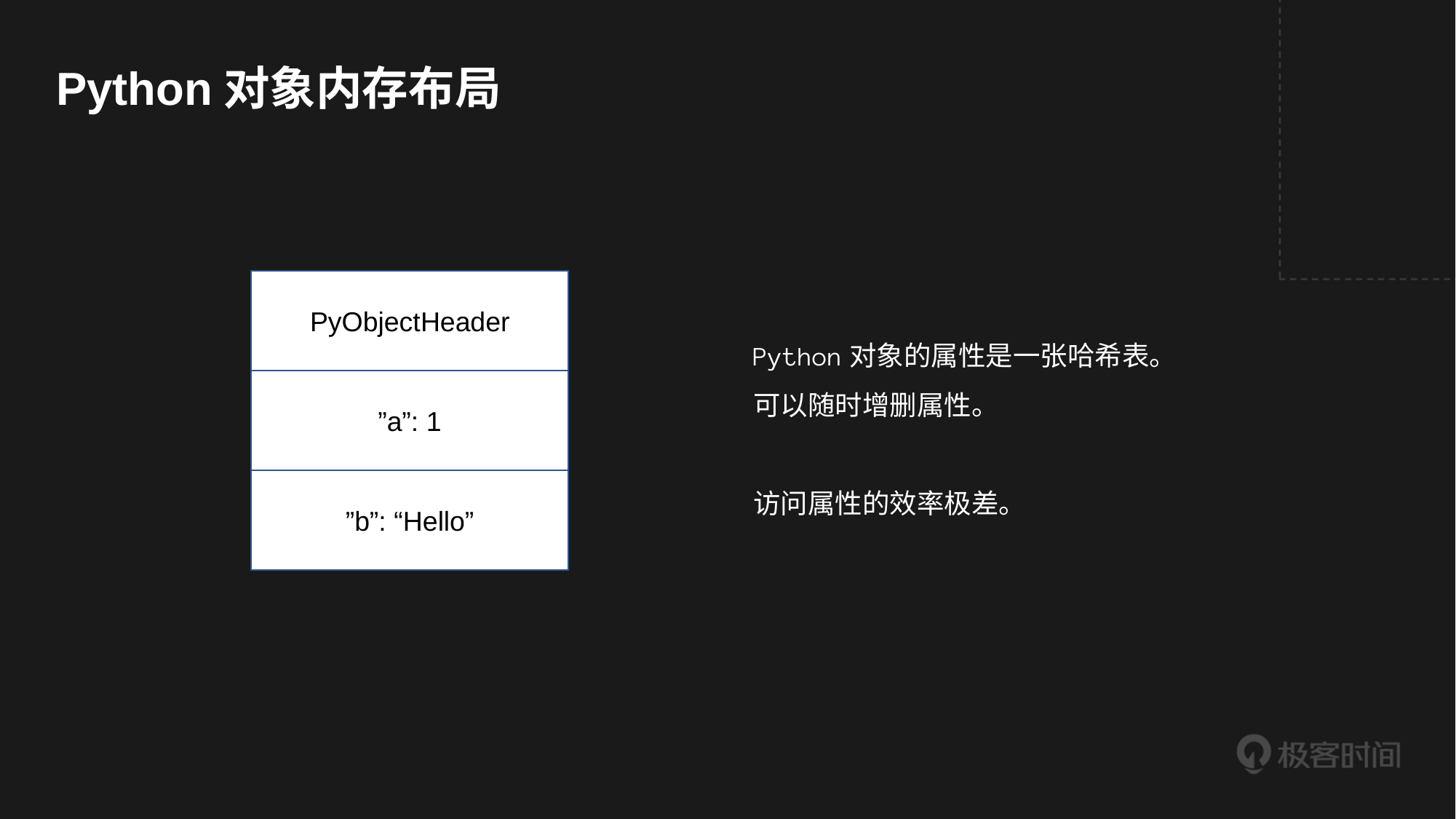

Python对象内存布局
Python对象的属性是一张哈希表。
可以随时增删属性。

访问属性的效率极差。
PyObjectHeader
”a”: 1
”b”: “Hello”